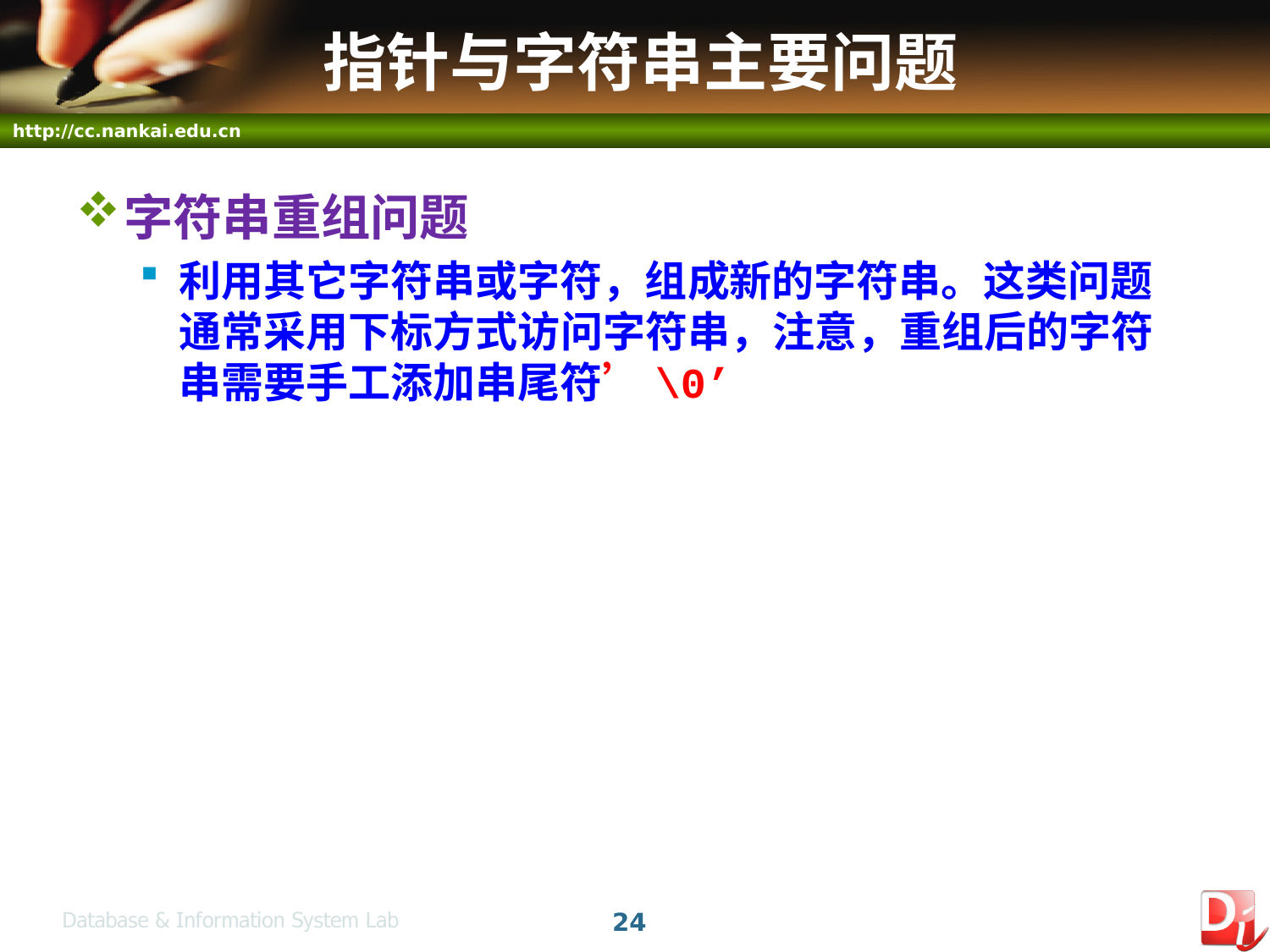

# 指针与字符串主要问题
字符串重组问题
利用其它字符串或字符，组成新的字符串。这类问题通常采用下标方式访问字符串，注意，重组后的字符串需要手工添加串尾符’\0’
24
Database & Information System Lab